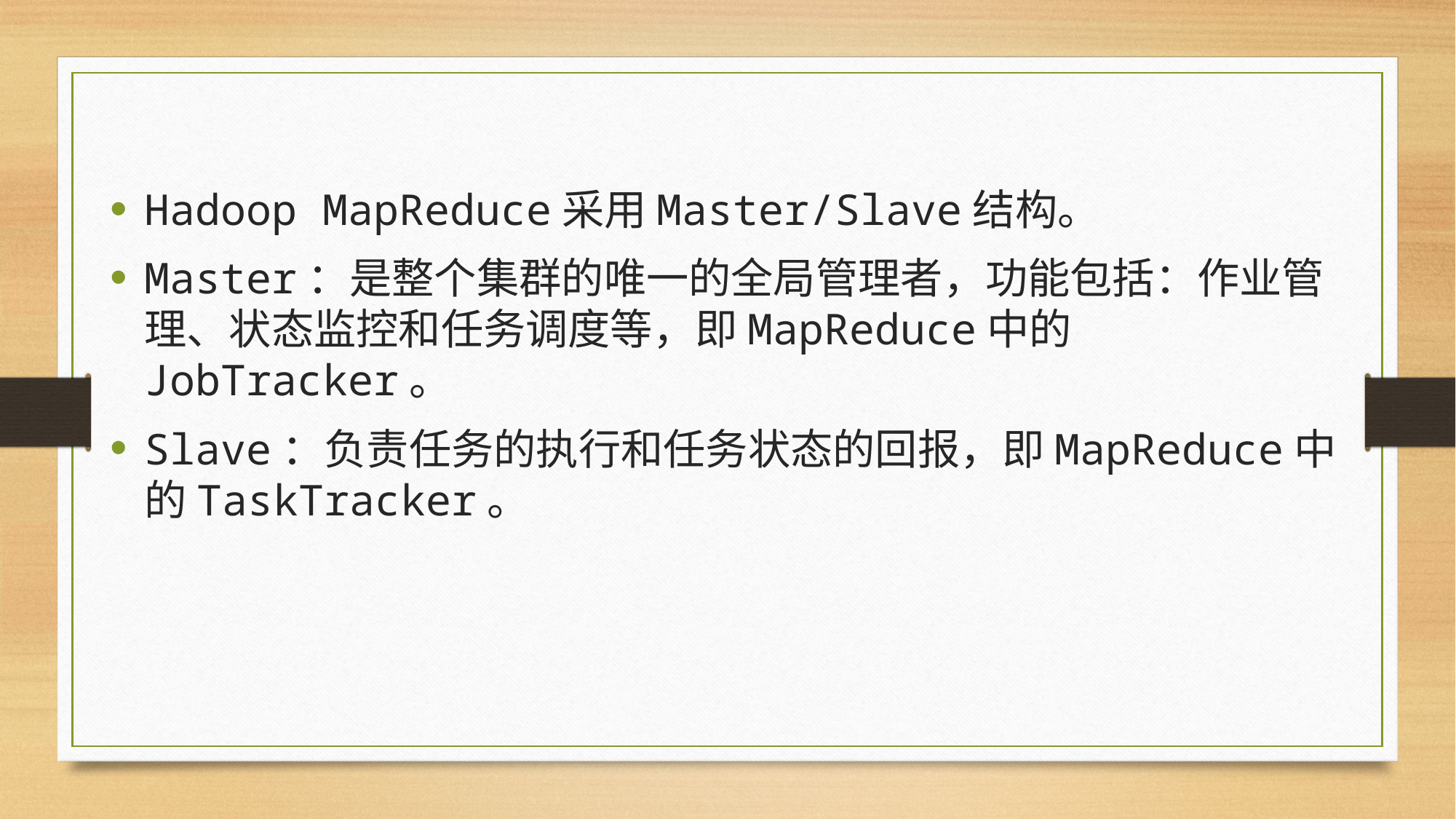

#
Hadoop MapReduce采用Master/Slave结构。
Master：是整个集群的唯一的全局管理者，功能包括：作业管理、状态监控和任务调度等，即MapReduce中的JobTracker。
Slave：负责任务的执行和任务状态的回报，即MapReduce中的TaskTracker。